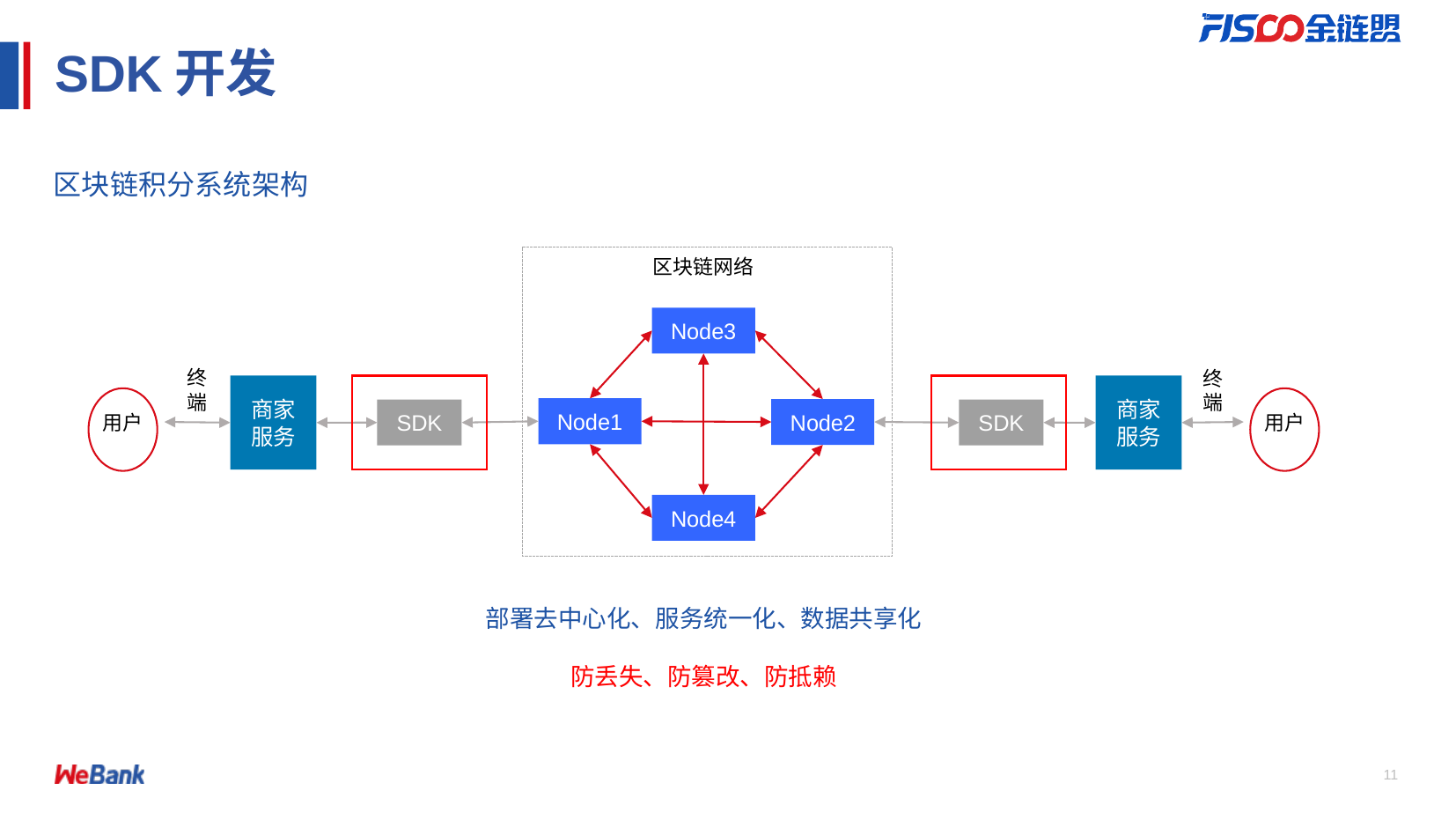

# SDK开发
区块链积分系统架构

区块链网络
Node3
终端
终端
商家服务

商家服务

用户

用户
Node1
Node2
SDK
SDK
Node4
部署去中心化、服务统一化、数据共享化
防丢失、防篡改、防抵赖
11